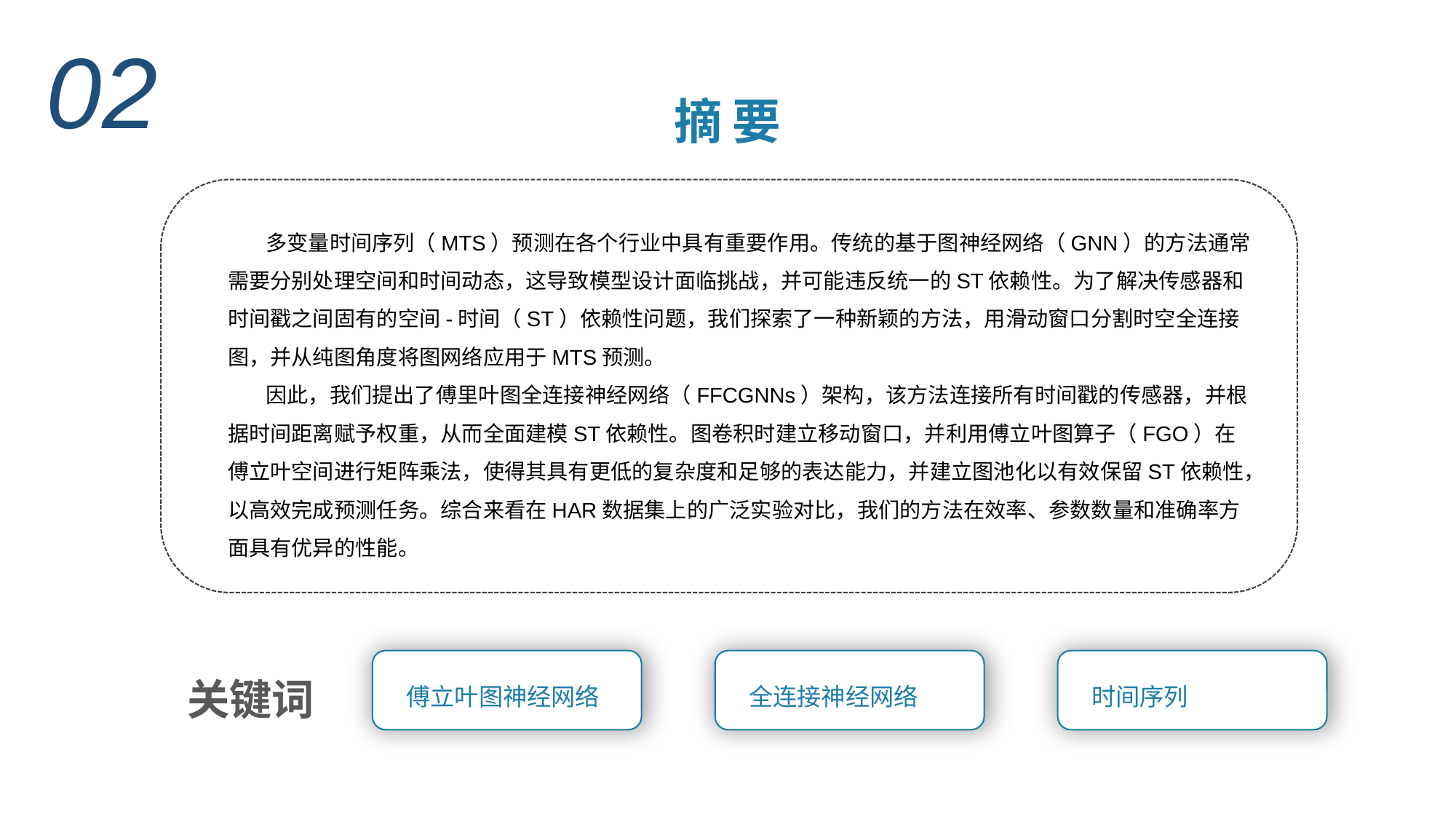

02
摘要

       多变量时间序列（MTS）预测在各个行业中具有重要作用。传统的基于图神经网络（GNN）的方法通常需要分别处理空间和时间动态，这导致模型设计面临挑战，并可能违反统一的ST依赖性。为了解决传感器和时间戳之间固有的空间-时间（ST）依赖性问题，我们探索了一种新颖的方法，用滑动窗口分割时空全连接图，并从纯图角度将图网络应用于MTS预测。
       因此，我们提出了傅里叶图全连接神经网络（FFCGNNs）架构，该方法连接所有时间戳的传感器，并根据时间距离赋予权重，从而全面建模ST依赖性。图卷积时建立移动窗口，并利用傅立叶图算子（FGO）在傅立叶空间进行矩阵乘法，使得其具有更低的复杂度和足够的表达能力，并建立图池化以有效保留ST依赖性，以高效完成预测任务。综合来看在HAR数据集上的广泛实验对比，我们的方法在效率、参数数量和准确率方面具有优异的性能。

傅立叶图神经网络

全连接神经网络

时间序列
关键词